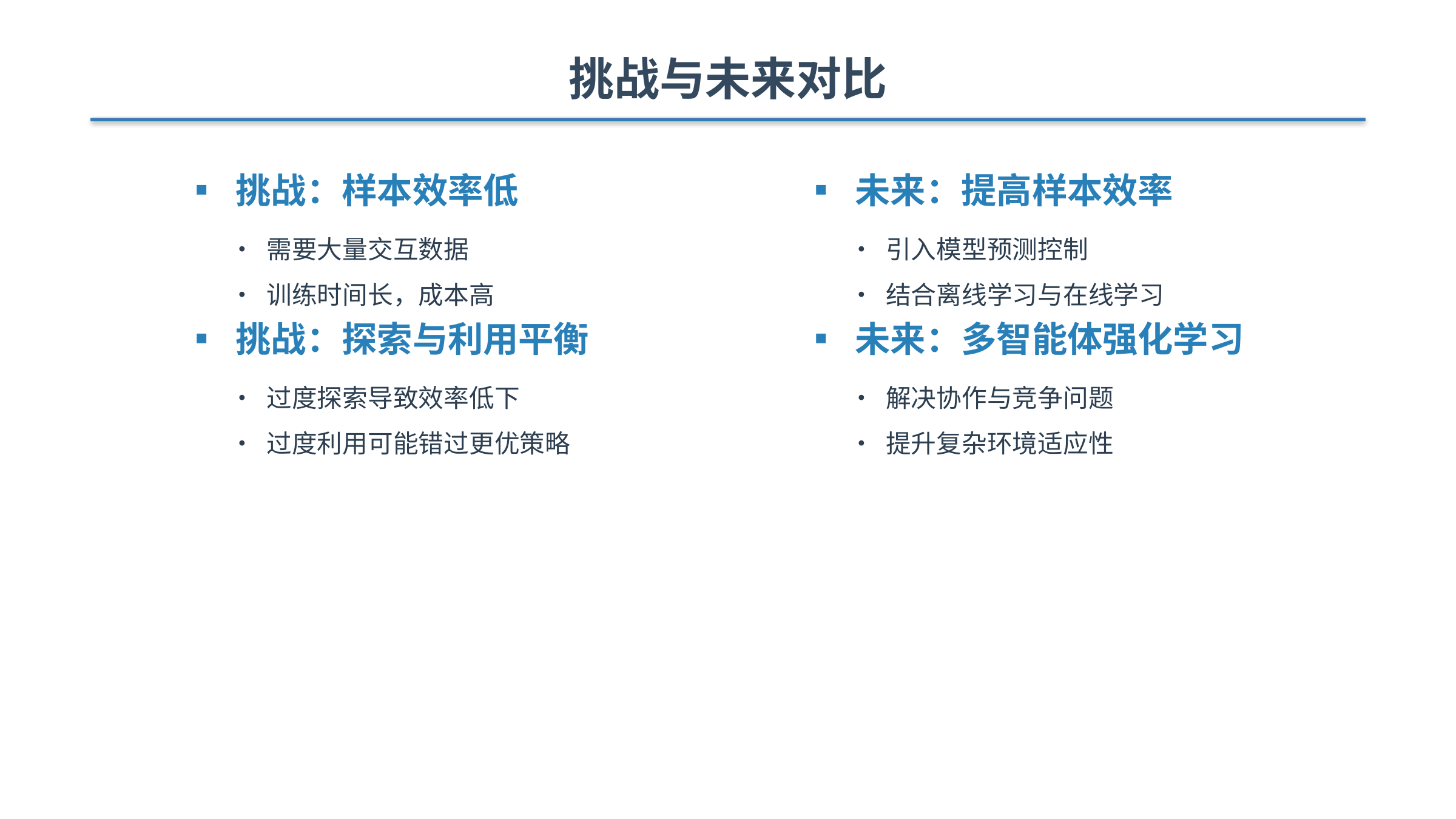

挑战与未来对比

▪ 挑战：样本效率低
• 需要大量交互数据
• 训练时间长，成本高
▪ 挑战：探索与利用平衡
• 过度探索导致效率低下
• 过度利用可能错过更优策略

▪ 未来：提高样本效率
• 引入模型预测控制
• 结合离线学习与在线学习
▪ 未来：多智能体强化学习
• 解决协作与竞争问题
• 提升复杂环境适应性